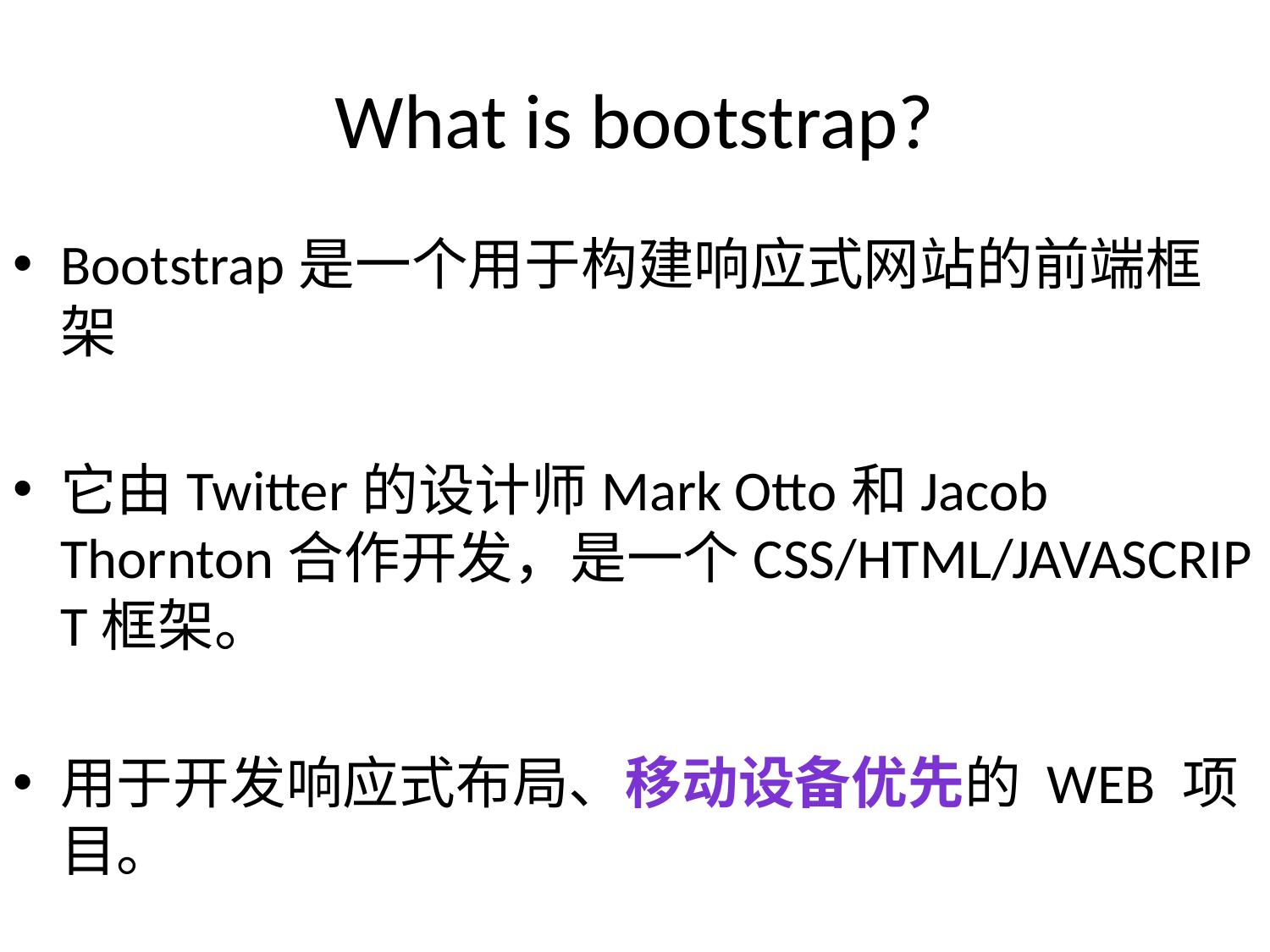

# What is bootstrap?
Bootstrap是一个用于构建响应式网站的前端框架

它由Twitter的设计师Mark Otto和Jacob Thornton合作开发，是一个CSS/HTML/JAVASCRIPT框架。

用于开发响应式布局、移动设备优先的 WEB 项目。